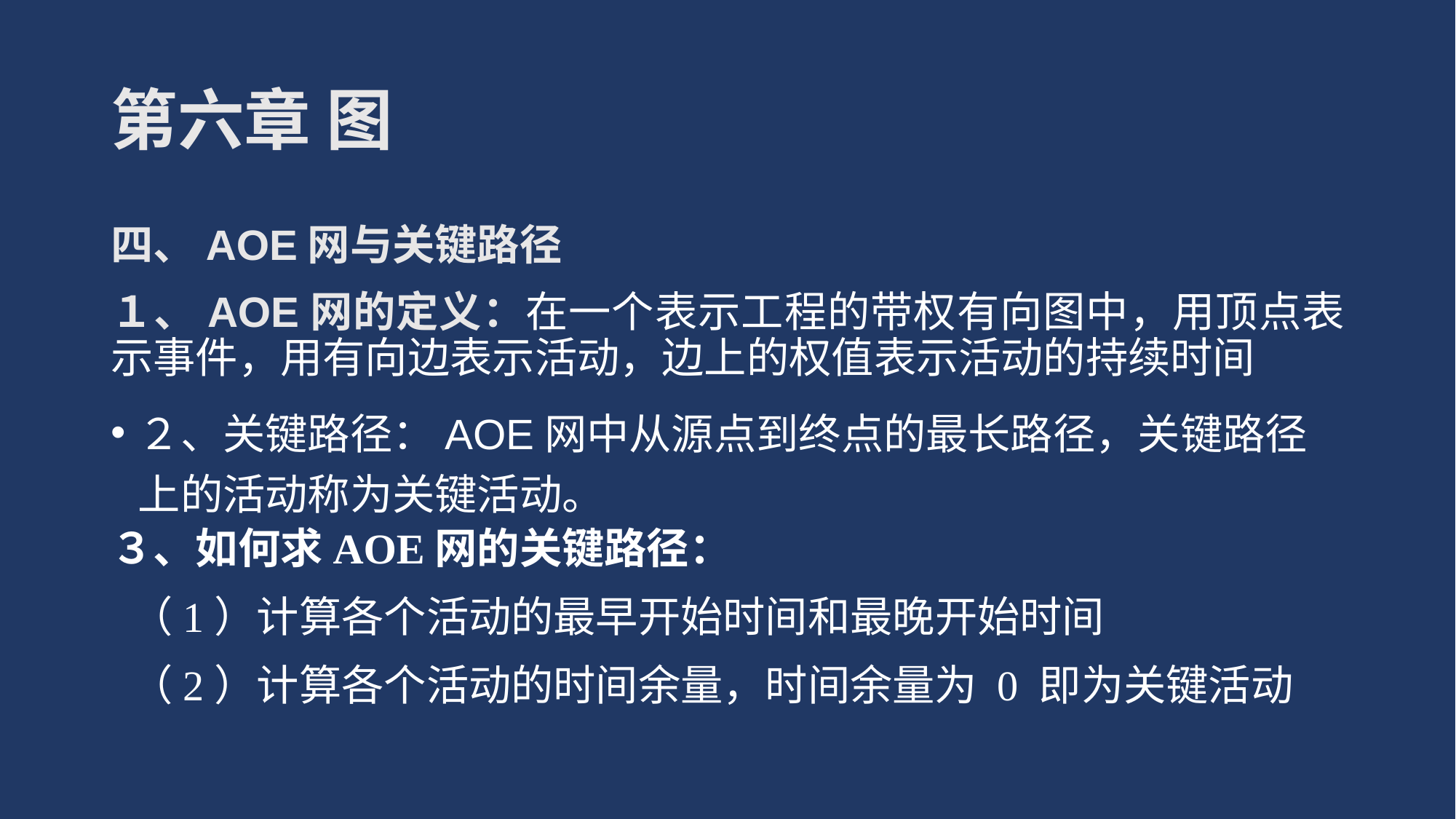

# 第六章 图
四、AOE网与关键路径
１、AOE网的定义：在一个表示工程的带权有向图中，用顶点表示事件，用有向边表示活动，边上的权值表示活动的持续时间
２、关键路径：AOE网中从源点到终点的最长路径，关键路径上的活动称为关键活动。
３、如何求AOE网的关键路径：
 （1）计算各个活动的最早开始时间和最晚开始时间
 （2）计算各个活动的时间余量，时间余量为 0 即为关键活动